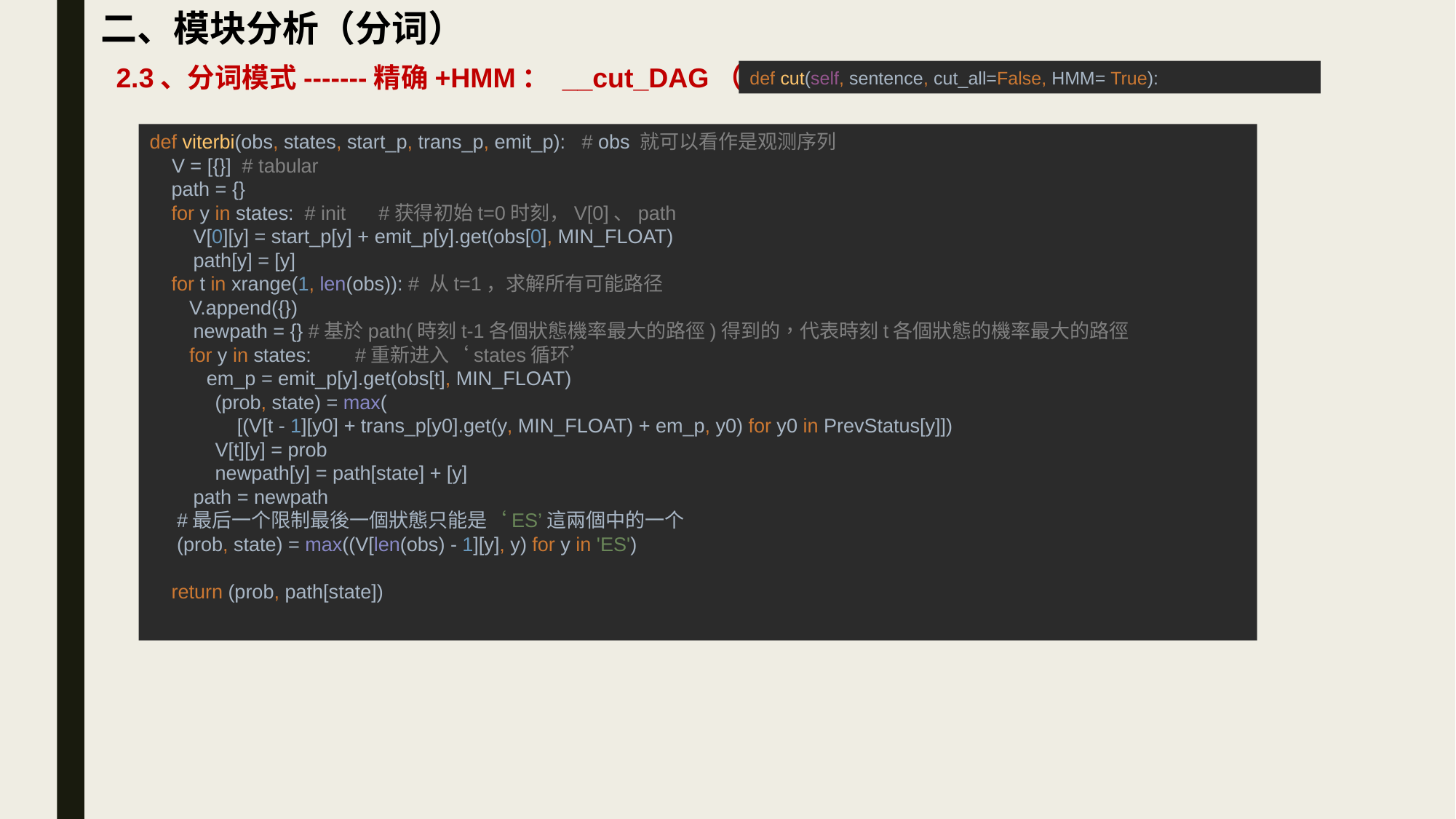

二、模块分析（分词）
2.3、分词模式-------精确+HMM： __cut_DAG（）
def cut(self, sentence, cut_all=False, HMM= True):
def viterbi(obs, states, start_p, trans_p, emit_p):   # obs 就可以看作是观测序列
    V = [{}]  # tabular
    path = {}
    for y in states:  # init      #获得初始t=0时刻，V[0]、path
        V[0][y] = start_p[y] + emit_p[y].get(obs[0], MIN_FLOAT)
        path[y] = [y]
    for t in xrange(1, len(obs)): # 从t=1，求解所有可能路径
        V.append({})
        newpath = {} #基於path(時刻t-1各個狀態機率最大的路徑)得到的，代表時刻t各個狀態的機率最大的路徑
        for y in states:        #重新进入‘states循环’
            em_p = emit_p[y].get(obs[t], MIN_FLOAT)
            (prob, state) = max(
                [(V[t - 1][y0] + trans_p[y0].get(y, MIN_FLOAT) + em_p, y0) for y0 in PrevStatus[y]])
            V[t][y] = prob
            newpath[y] = path[state] + [y]
        path = newpath
     #最后一个限制最後一個狀態只能是‘ES’這兩個中的一个
     (prob, state) = max((V[len(obs) - 1][y], y) for y in 'ES')
    return (prob, path[state])